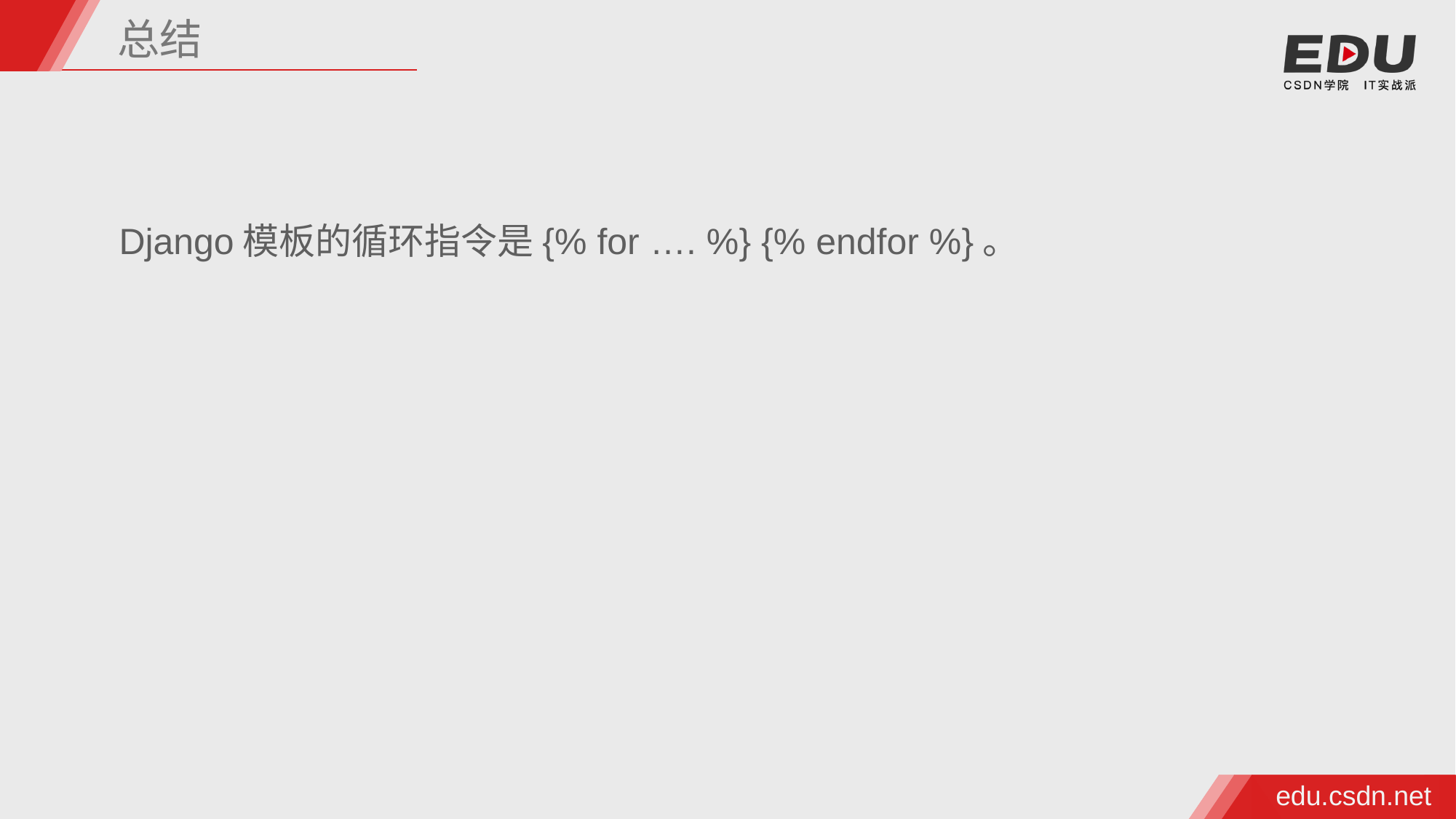

总结
Django模板的循环指令是{% for …. %} {% endfor %}。
edu.csdn.net